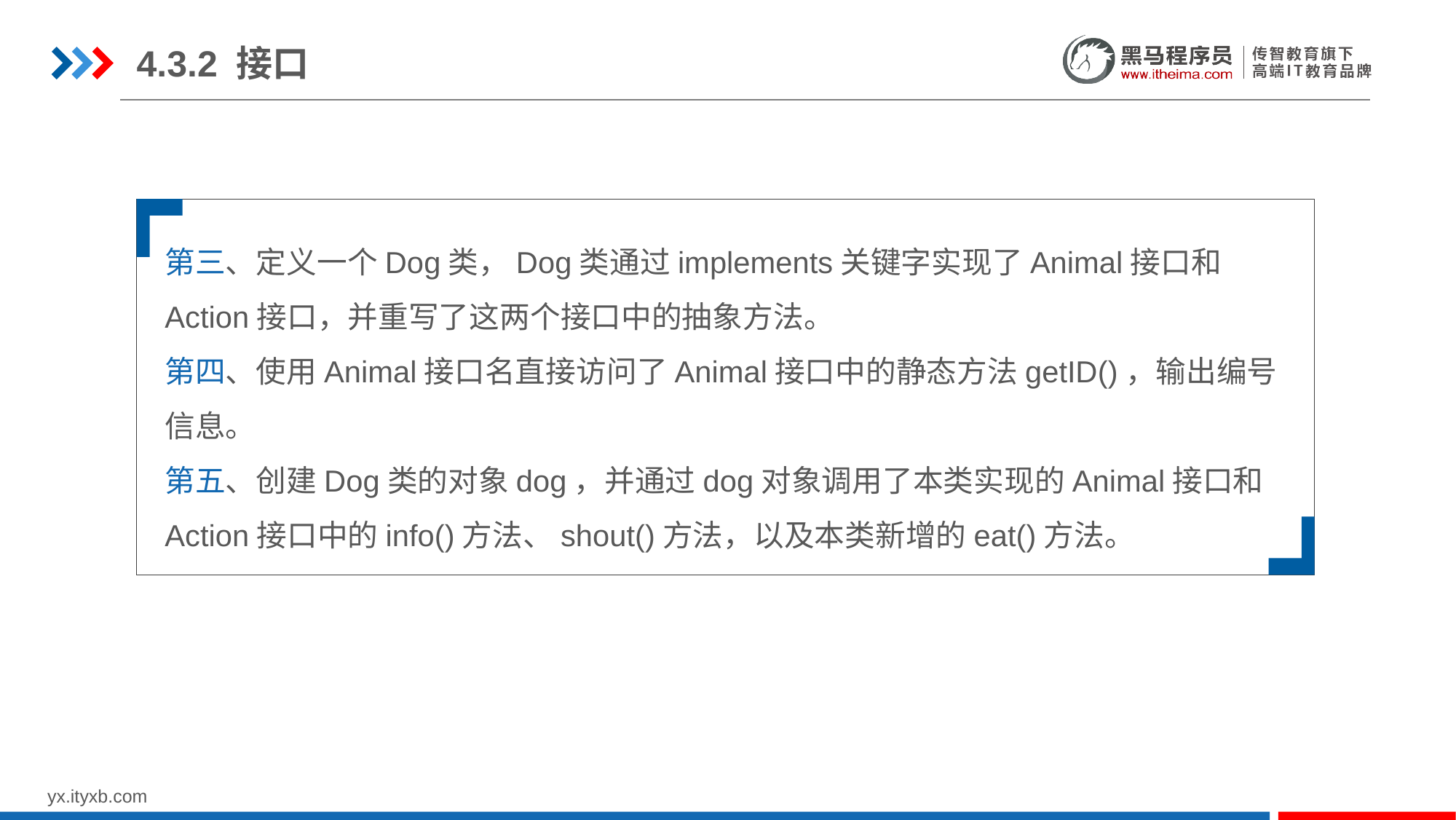

4.3.2 接口

第三、定义一个Dog类，Dog类通过implements关键字实现了Animal接口和Action接口，并重写了这两个接口中的抽象方法。
第四、使用Animal接口名直接访问了Animal接口中的静态方法getID()，输出编号信息。
第五、创建Dog类的对象dog，并通过dog对象调用了本类实现的Animal接口和Action接口中的info()方法、shout()方法，以及本类新增的eat()方法。